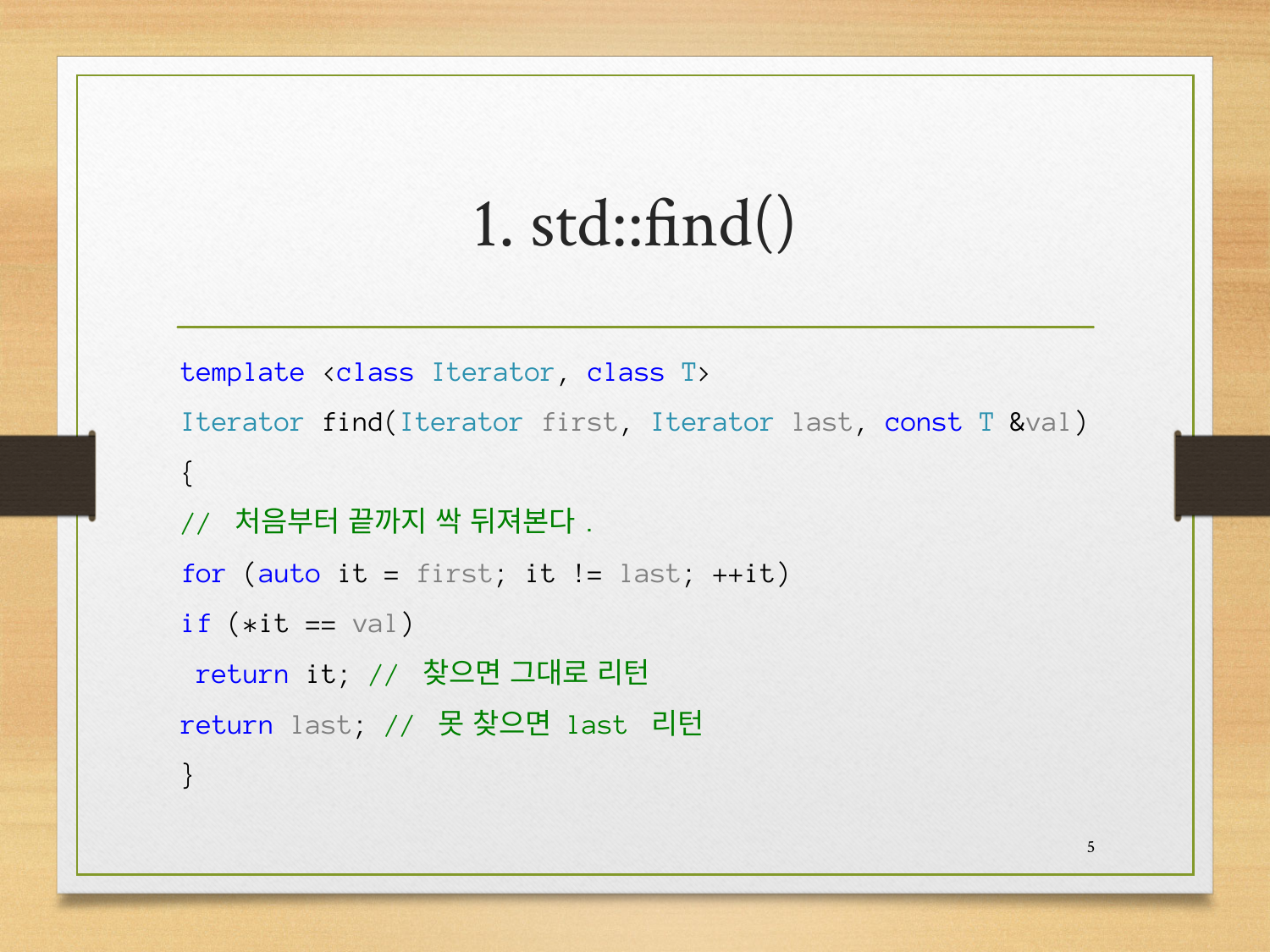

# 1. std::find()
template <class Iterator, class T>
Iterator find(Iterator first, Iterator last, const T &val)
{
	// 처음부터 끝까지 싹 뒤져본다.
	for (auto it = first; it != last; ++it)
		if (*it == val)
			 return it; // 찾으면 그대로 리턴
	return last; // 못 찾으면 last 리턴
}

5